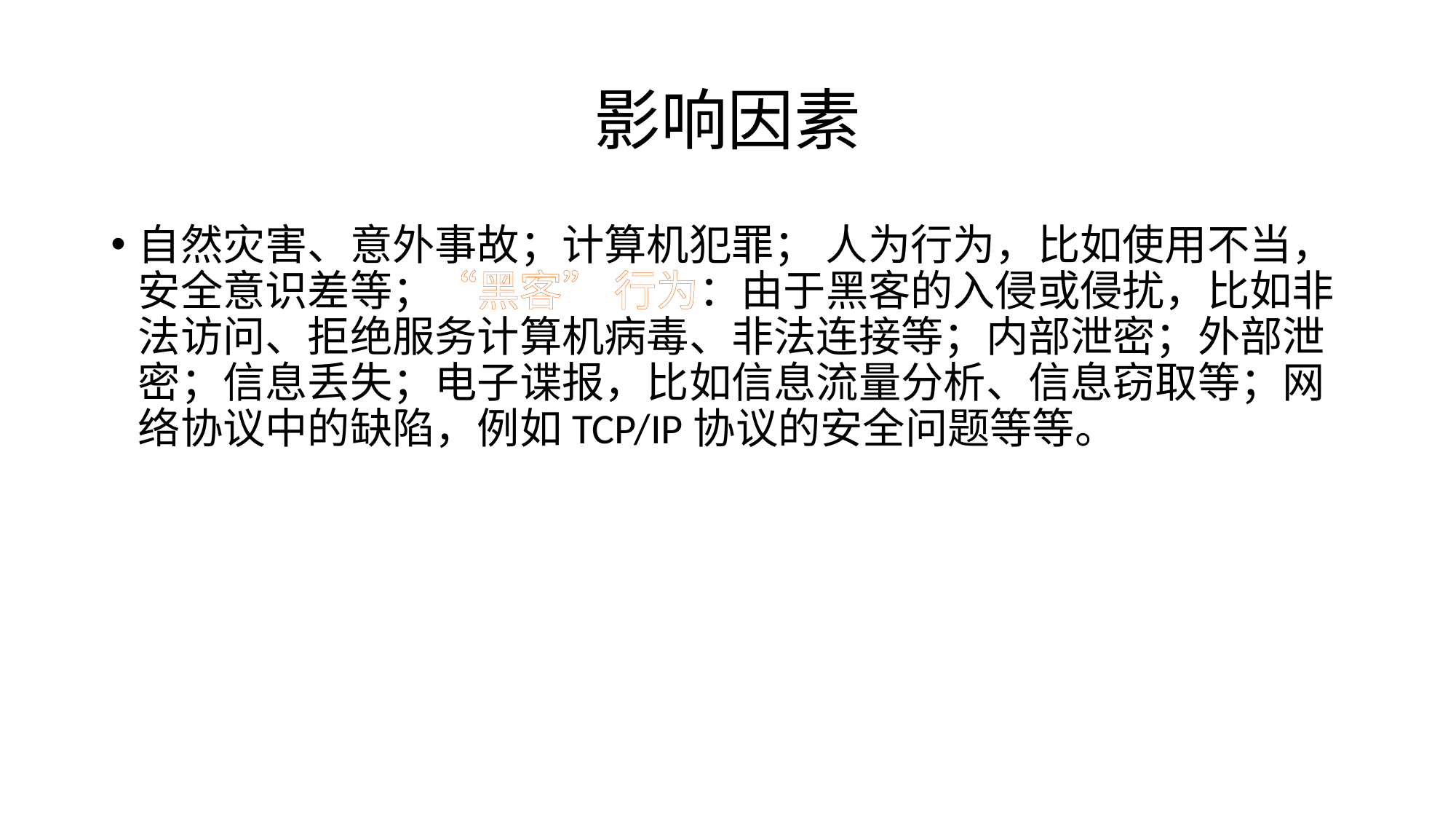

# 影响因素
自然灾害、意外事故；计算机犯罪； 人为行为，比如使用不当，安全意识差等；“黑客” 行为：由于黑客的入侵或侵扰，比如非法访问、拒绝服务计算机病毒、非法连接等；内部泄密；外部泄密；信息丢失；电子谍报，比如信息流量分析、信息窃取等；网络协议中的缺陷，例如TCP/IP协议的安全问题等等。